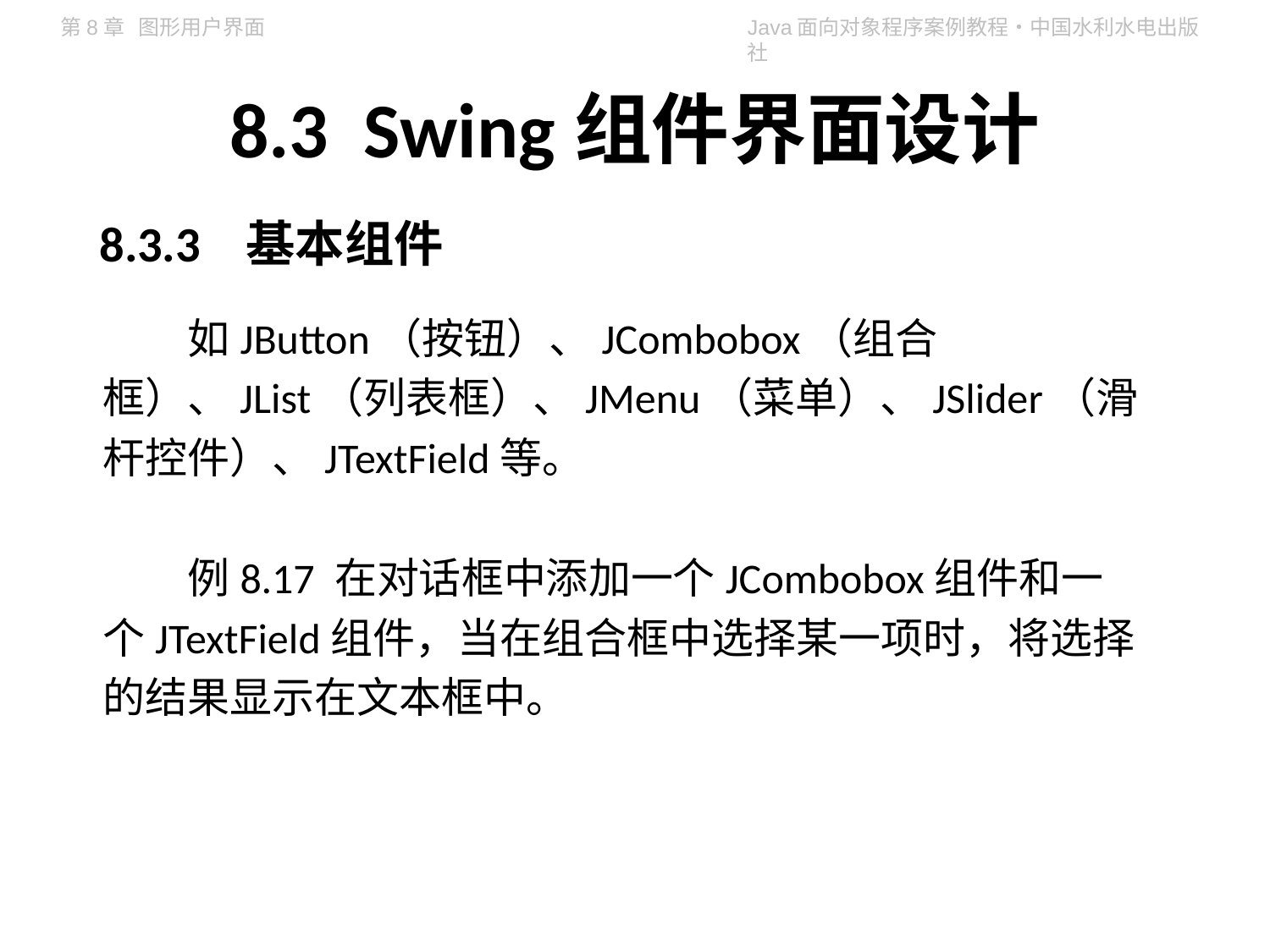

# 8.3  Swing组件界面设计
8.3.3   基本组件
如JButton（按钮）、JCombobox（组合框）、JList（列表框）、JMenu（菜单）、JSlider（滑杆控件）、JTextField等。

例8.17 在对话框中添加一个JCombobox组件和一个JTextField组件，当在组合框中选择某一项时，将选择的结果显示在文本框中。